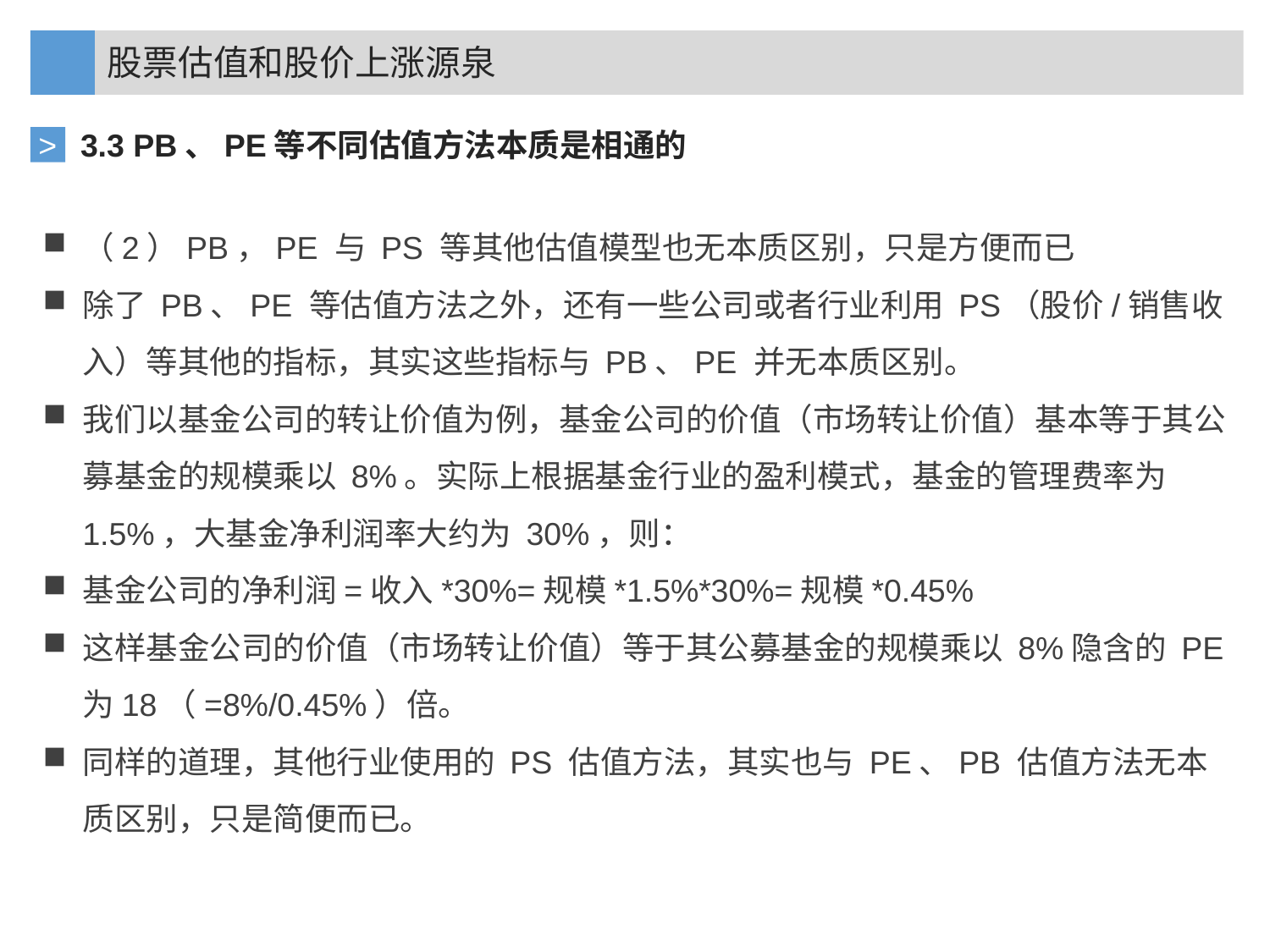

股票估值和股价上涨源泉
3.3 PB、PE等不同估值方法本质是相通的
>
（2）PB，PE 与 PS 等其他估值模型也无本质区别，只是方便而已
除了 PB、PE 等估值方法之外，还有一些公司或者行业利用 PS（股价/销售收入）等其他的指标，其实这些指标与 PB、PE 并无本质区别。
我们以基金公司的转让价值为例，基金公司的价值（市场转让价值）基本等于其公募基金的规模乘以 8%。实际上根据基金行业的盈利模式，基金的管理费率为 1.5%，大基金净利润率大约为 30%，则：
基金公司的净利润=收入*30%=规模*1.5%*30%=规模*0.45%
这样基金公司的价值（市场转让价值）等于其公募基金的规模乘以 8%隐含的 PE 为18（=8%/0.45%）倍。
同样的道理，其他行业使用的 PS 估值方法，其实也与 PE、PB 估值方法无本质区别，只是简便而已。